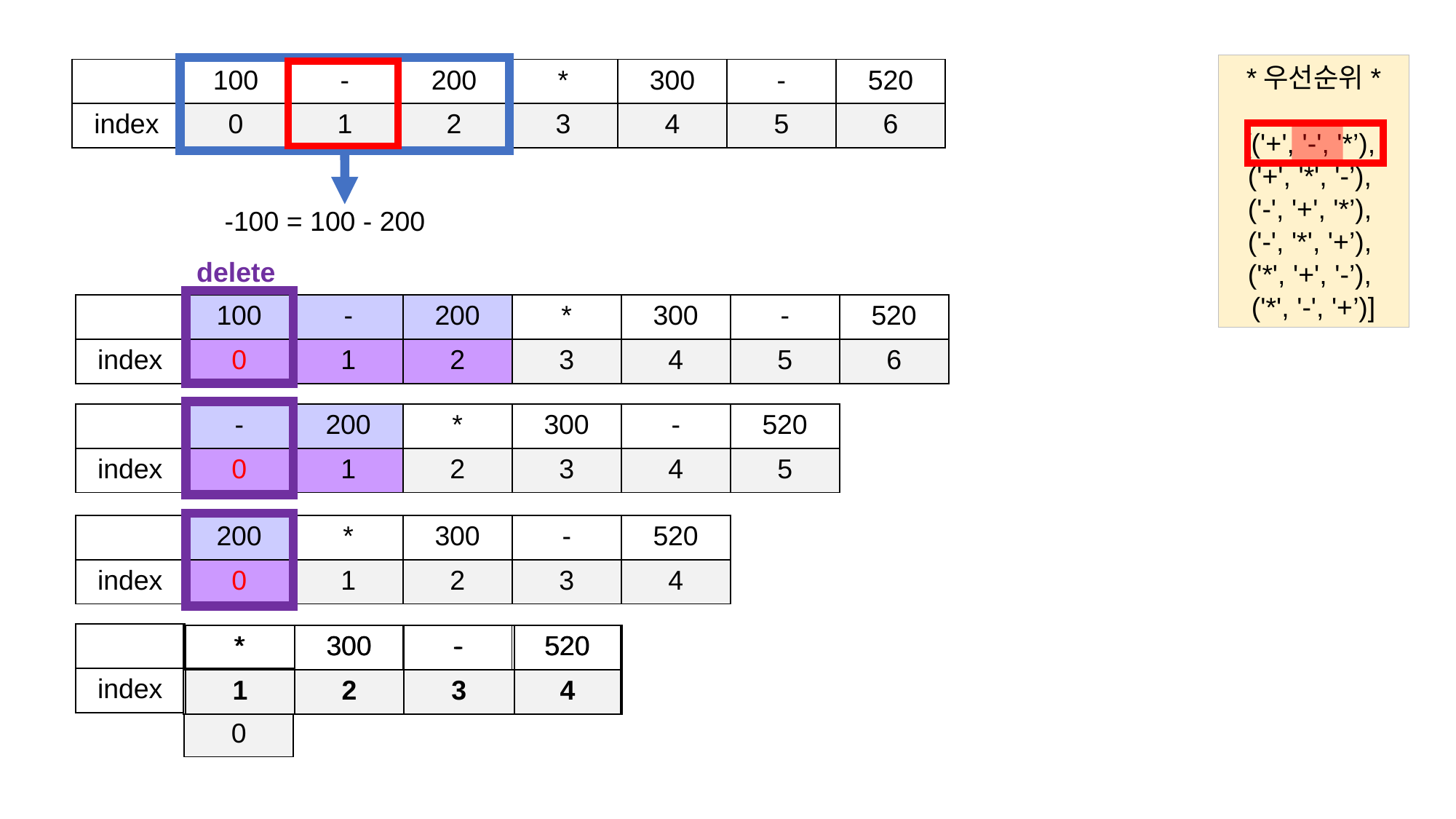

*우선순위*

[('+', '-', '*’),
('+', '*', '-’),
('-', '+', '*’),
('-', '*', '+’),
('*', '+', '-’),
('*', '-', '+’)]

|  | 100 | - | 200 | \* | 300 | - | 520 |
| --- | --- | --- | --- | --- | --- | --- | --- |
| index | 0 | 1 | 2 | 3 | 4 | 5 | 6 |

-100 = 100 - 200
delete

|  | 100 | - | 200 | \* | 300 | - | 520 |
| --- | --- | --- | --- | --- | --- | --- | --- |
| index | 0 | 1 | 2 | 3 | 4 | 5 | 6 |

|  | - | 200 | \* | 300 | - | 520 |
| --- | --- | --- | --- | --- | --- | --- |
| index | 0 | 1 | 2 | 3 | 4 | 5 |

|  | 200 | \* | 300 | - | 520 |
| --- | --- | --- | --- | --- | --- |
| index | 0 | 1 | 2 | 3 | 4 |
|  |
| --- |
| index |
| \* | 300 | - | 520 |
| --- | --- | --- | --- |
| 1 | 2 | 3 | 4 |
| \* | 300 | - | 520 |
| --- | --- | --- | --- |
| 0 | 1 | 2 | 3 |
| -100 |
| --- |
| 0 |